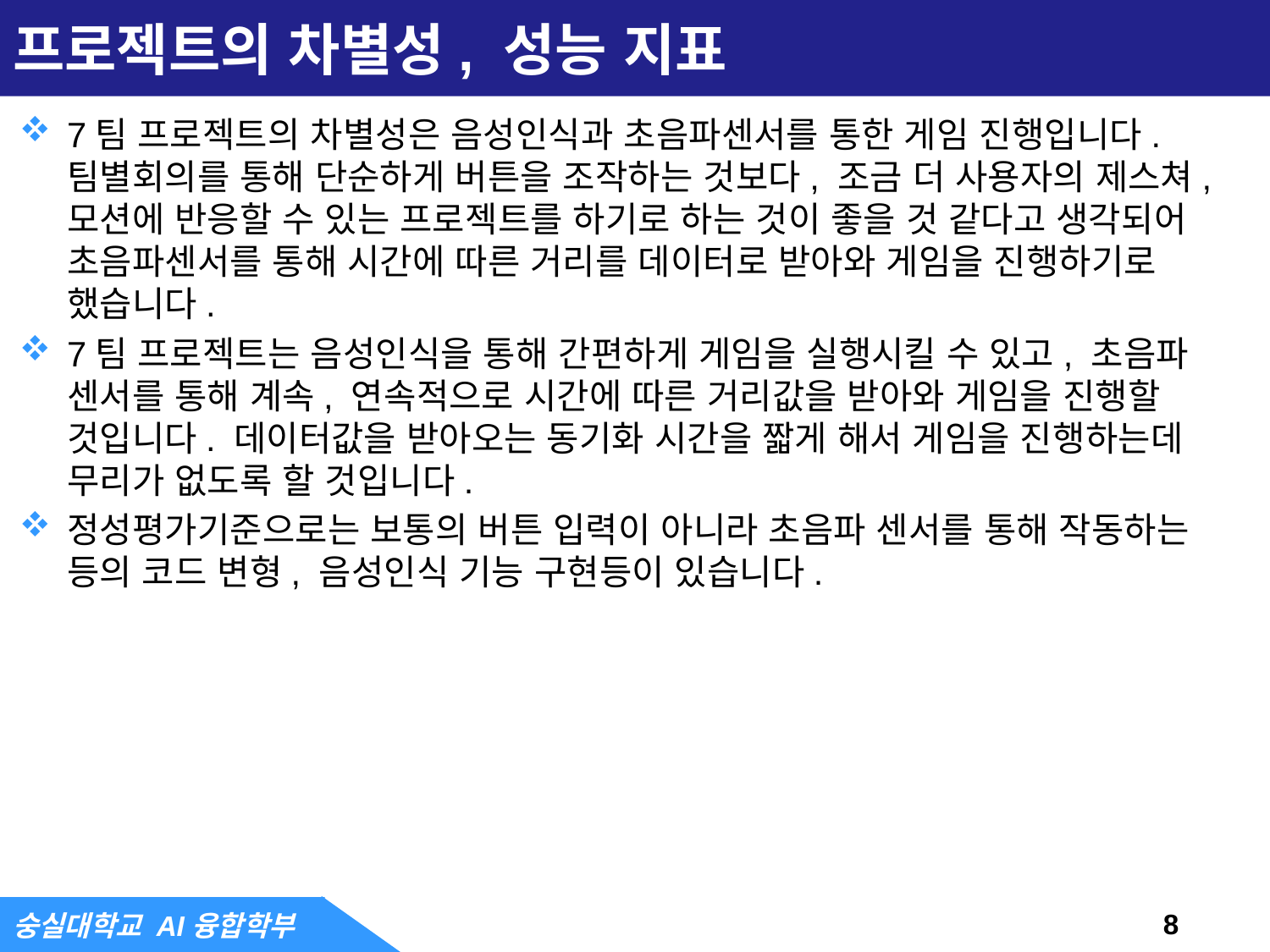

# 프로젝트의 차별성, 성능 지표
7팀 프로젝트의 차별성은 음성인식과 초음파센서를 통한 게임 진행입니다. 팀별회의를 통해 단순하게 버튼을 조작하는 것보다, 조금 더 사용자의 제스쳐, 모션에 반응할 수 있는 프로젝트를 하기로 하는 것이 좋을 것 같다고 생각되어 초음파센서를 통해 시간에 따른 거리를 데이터로 받아와 게임을 진행하기로 했습니다.
7팀 프로젝트는 음성인식을 통해 간편하게 게임을 실행시킬 수 있고, 초음파 센서를 통해 계속, 연속적으로 시간에 따른 거리값을 받아와 게임을 진행할 것입니다. 데이터값을 받아오는 동기화 시간을 짧게 해서 게임을 진행하는데 무리가 없도록 할 것입니다.
정성평가기준으로는 보통의 버튼 입력이 아니라 초음파 센서를 통해 작동하는 등의 코드 변형, 음성인식 기능 구현등이 있습니다.